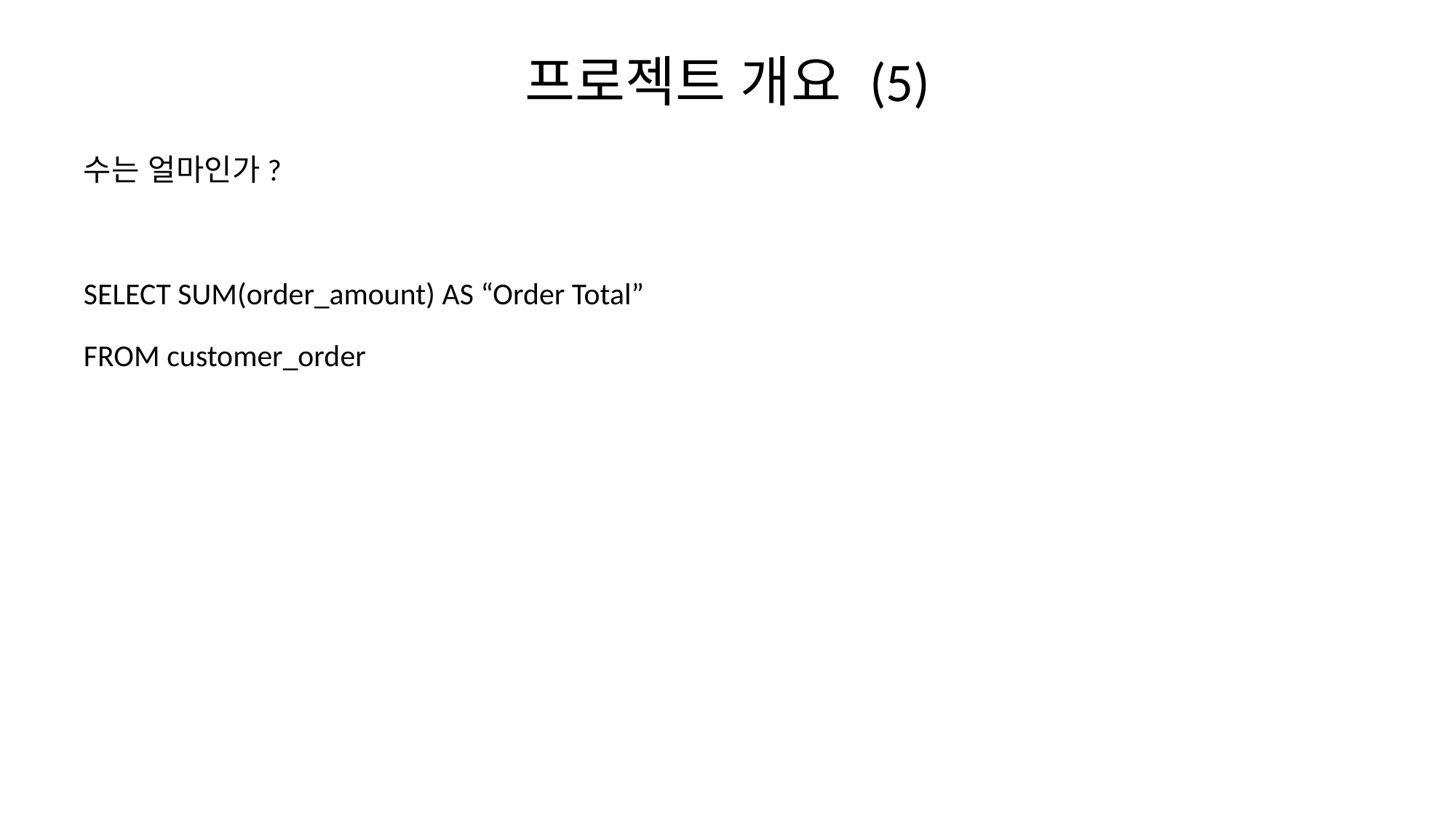

# 프로젝트 개요 (5)
수는 얼마인가?

SELECT SUM(order_amount) AS “Order Total”
FROM customer_order